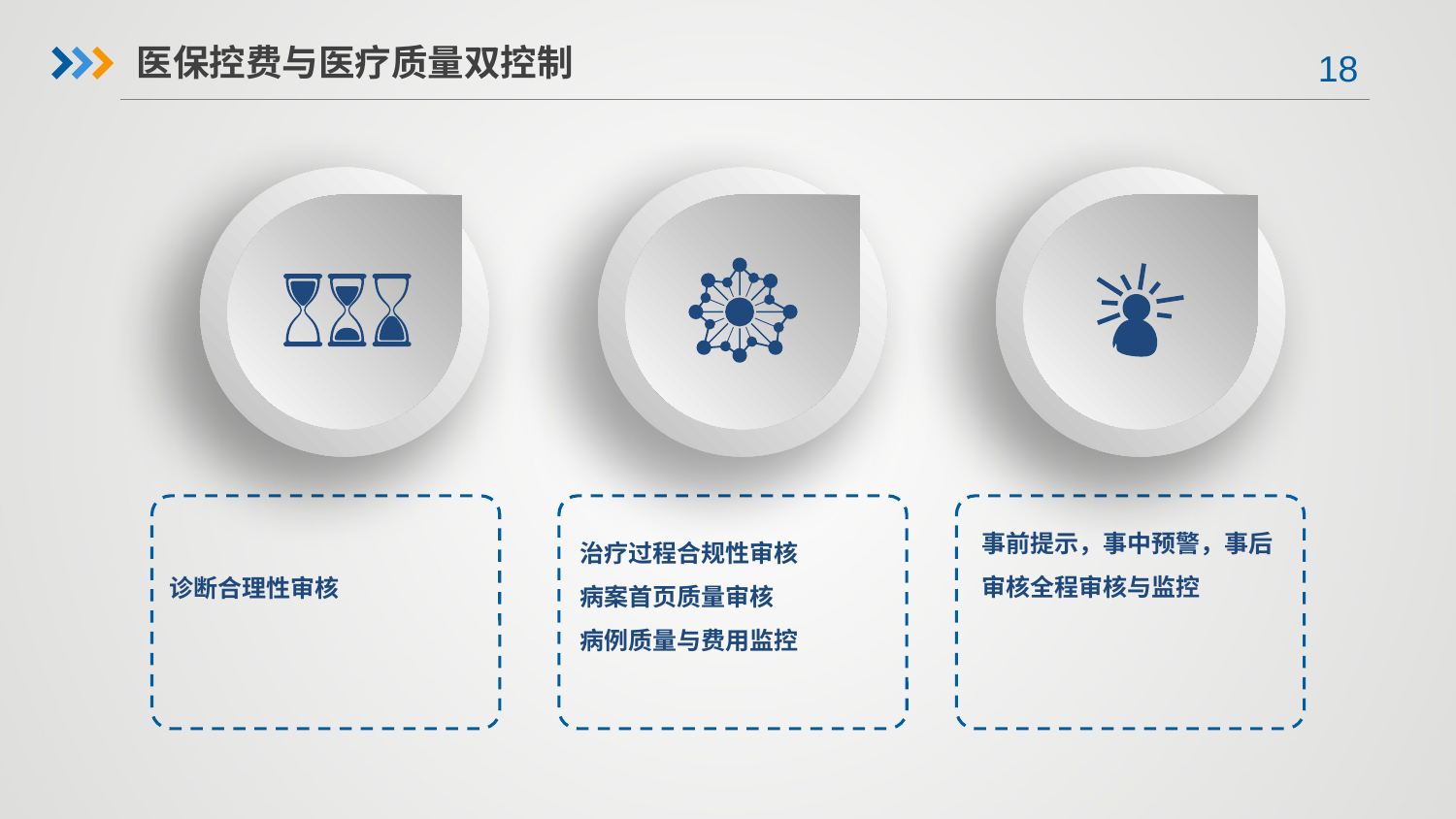

医保控费与医疗质量双控制

事前提示，事中预警，事后审核全程审核与监控

治疗过程合规性审核
病案首页质量审核
病例质量与费用监控

诊断合理性审核